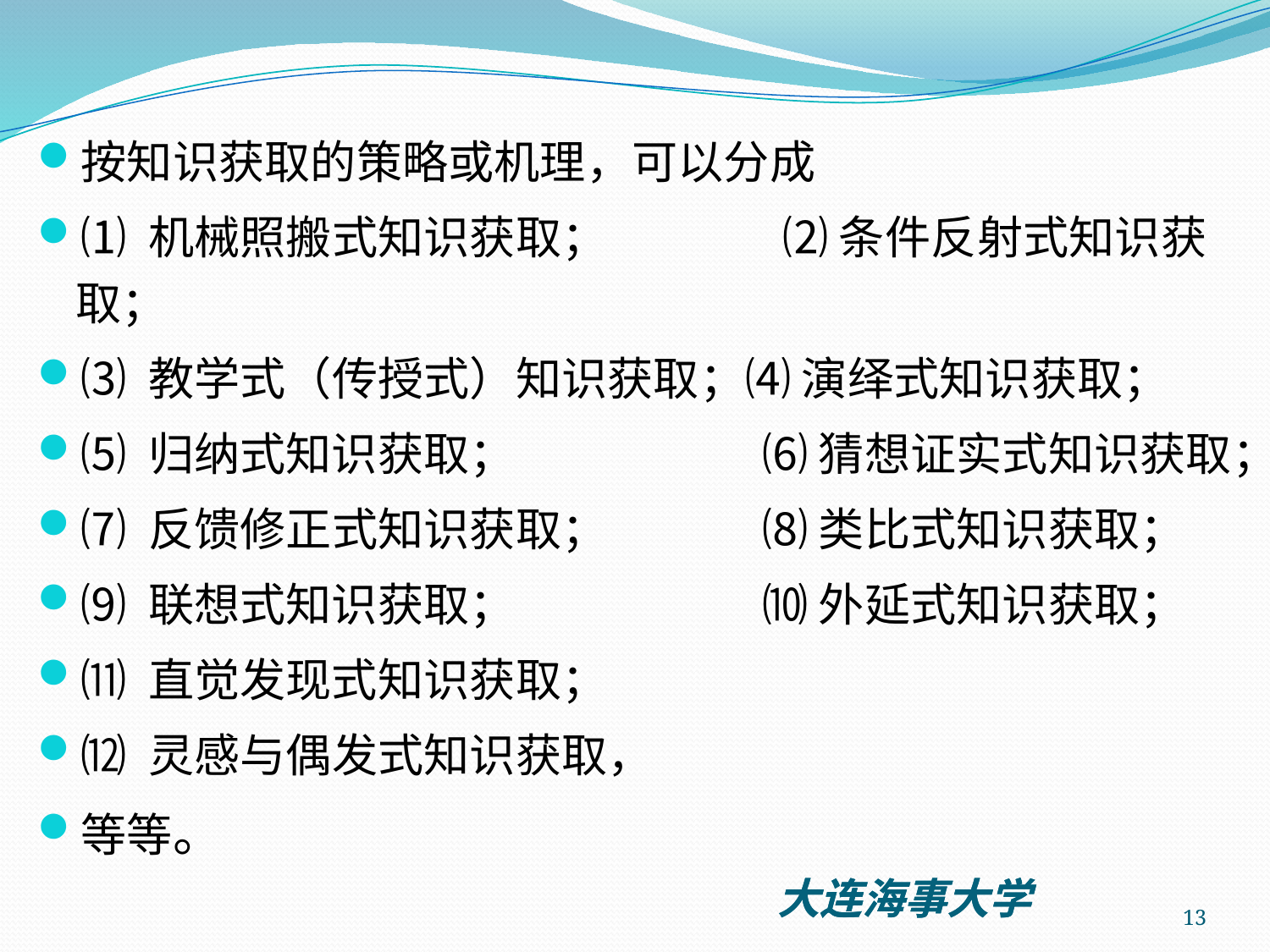

按知识获取的策略或机理，可以分成
⑴ 机械照搬式知识获取；	       ⑵ 条件反射式知识获取；
⑶ 教学式（传授式）知识获取；⑷ 演绎式知识获取；
⑸ 归纳式知识获取；		     ⑹ 猜想证实式知识获取；
⑺ 反馈修正式知识获取；	     ⑻ 类比式知识获取；
⑼ 联想式知识获取；		     ⑽ 外延式知识获取；
⑾ 直觉发现式知识获取；
⑿ 灵感与偶发式知识获取，
等等。

13